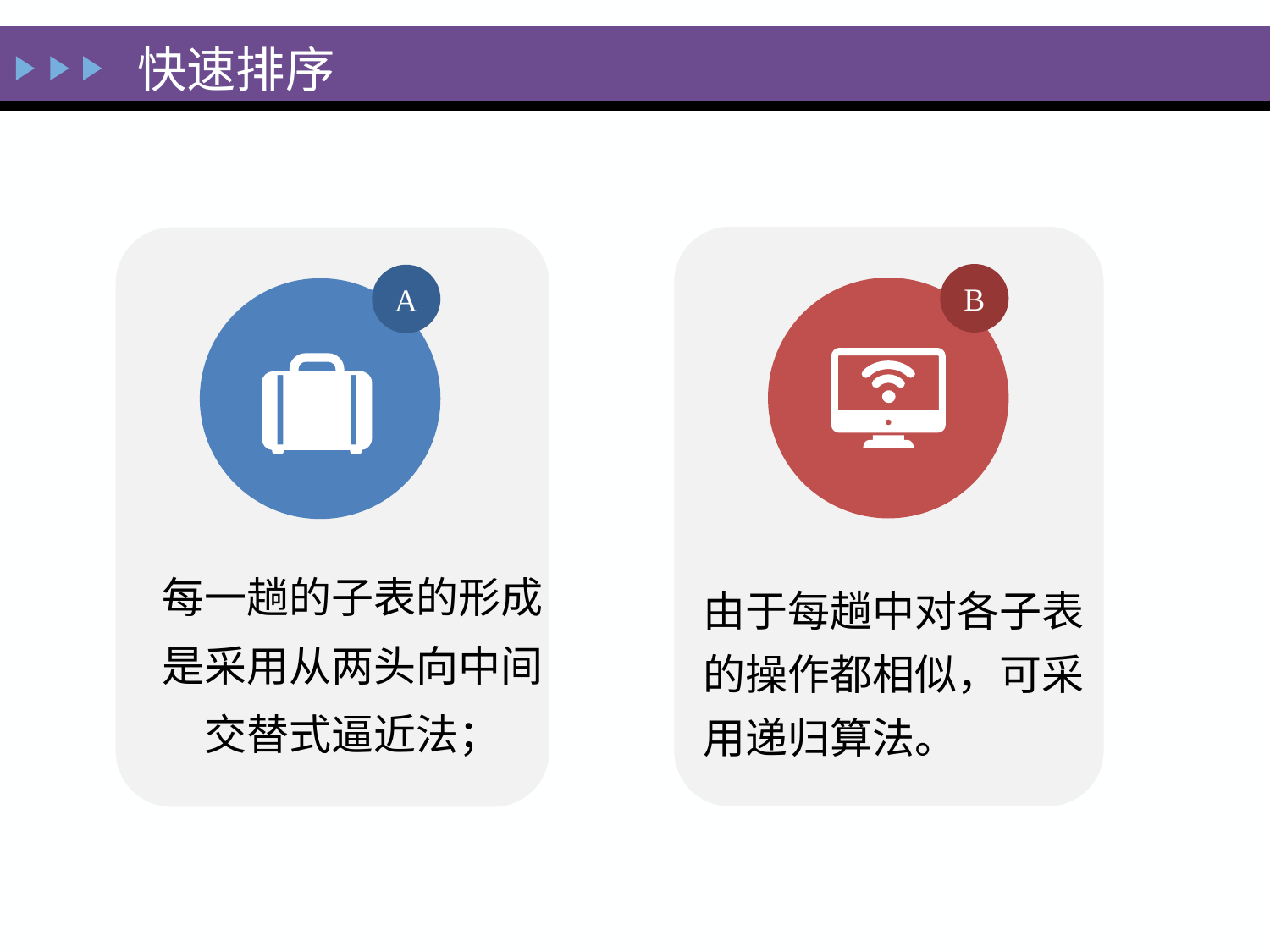

快速排序

B

由于每趟中对各子表
的操作都相似，可采
用递归算法。

A

每一趟的子表的形成
是采用从两头向中间
交替式逼近法；